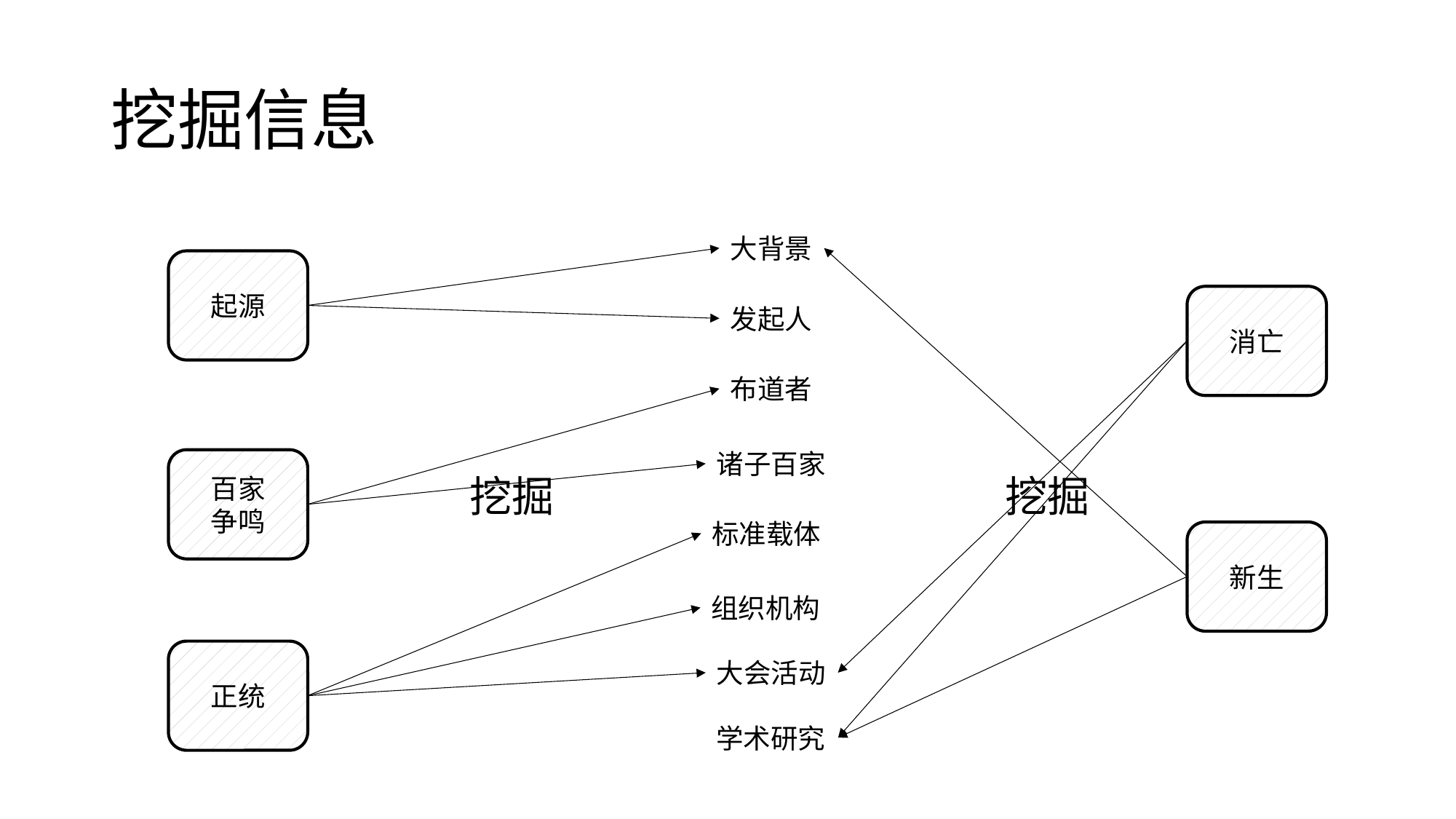

# 挖掘信息
大背景
起源
消亡
发起人
布道者
诸子百家
百家
争鸣
挖掘
挖掘
标准载体
新生
组织机构
正统
大会活动
学术研究